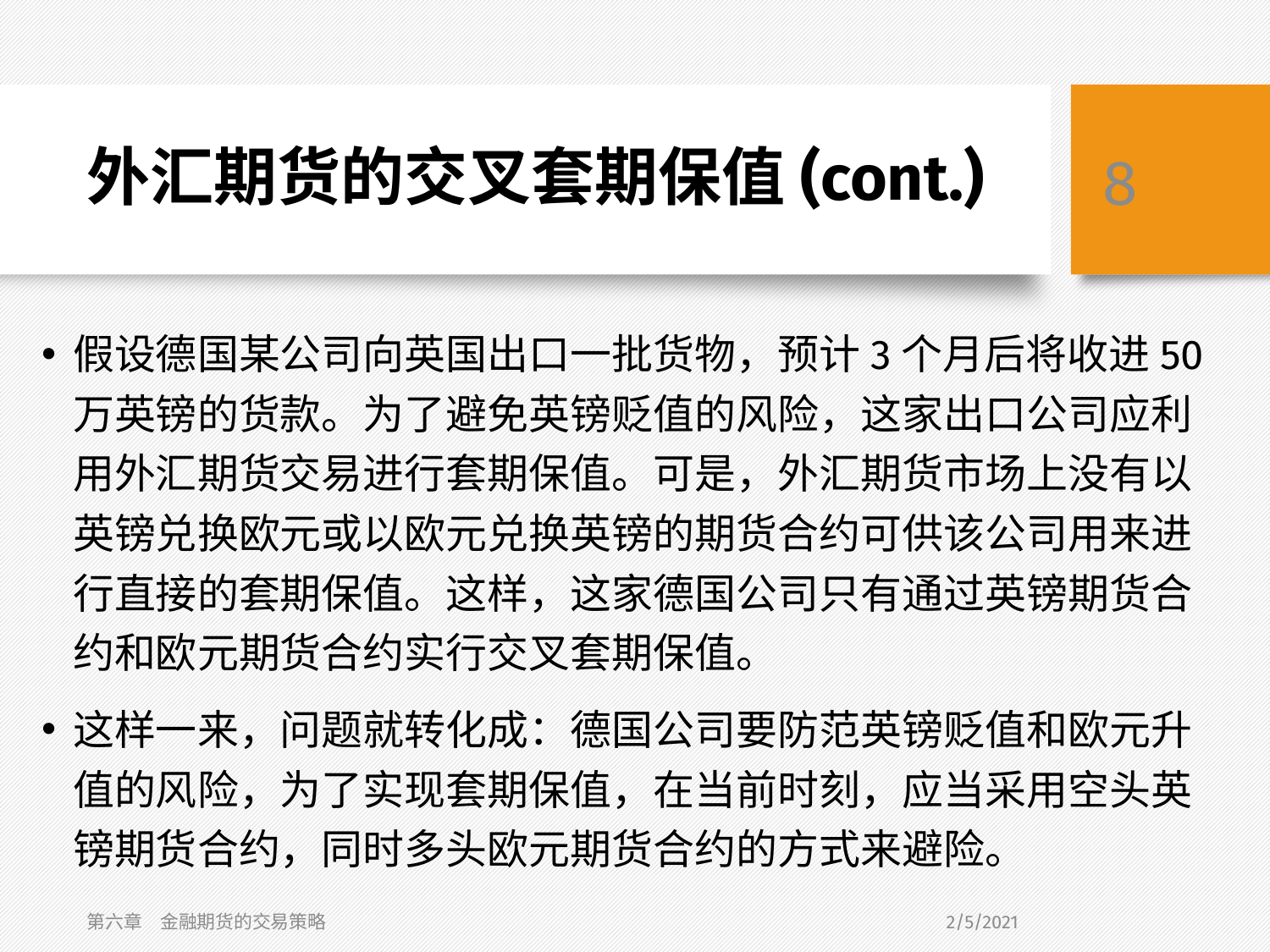

# 外汇期货的交叉套期保值(cont.)
8
假设德国某公司向英国出口一批货物，预计3个月后将收进50万英镑的货款。为了避免英镑贬值的风险，这家出口公司应利用外汇期货交易进行套期保值。可是，外汇期货市场上没有以英镑兑换欧元或以欧元兑换英镑的期货合约可供该公司用来进行直接的套期保值。这样，这家德国公司只有通过英镑期货合约和欧元期货合约实行交叉套期保值。
这样一来，问题就转化成：德国公司要防范英镑贬值和欧元升值的风险，为了实现套期保值，在当前时刻，应当采用空头英镑期货合约，同时多头欧元期货合约的方式来避险。

2/5/2021
第六章　金融期货的交易策略